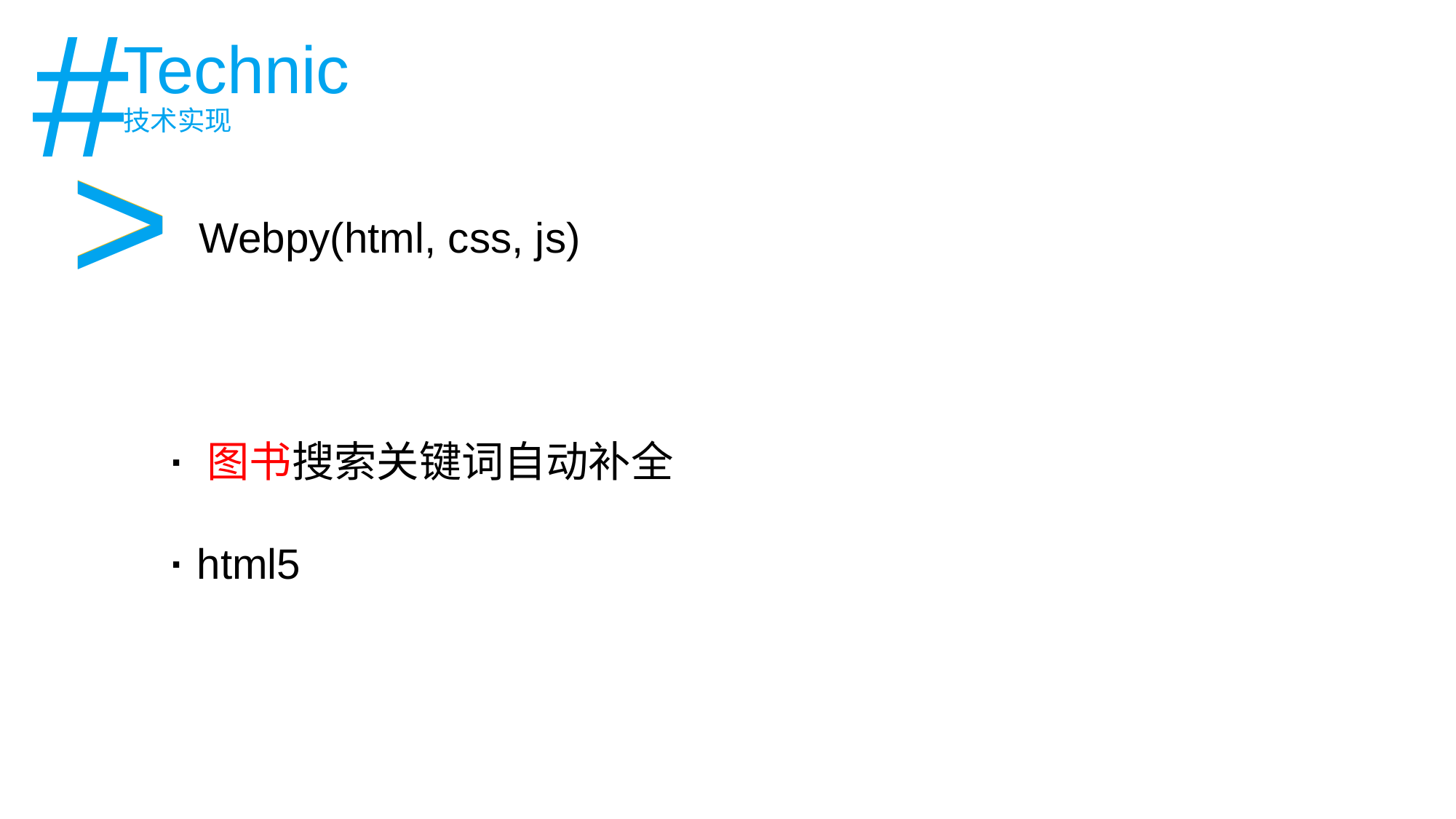

#
Technic
技术实现
Webpy(html, css, js)
>

>
· 图书搜索关键词自动补全
· html5